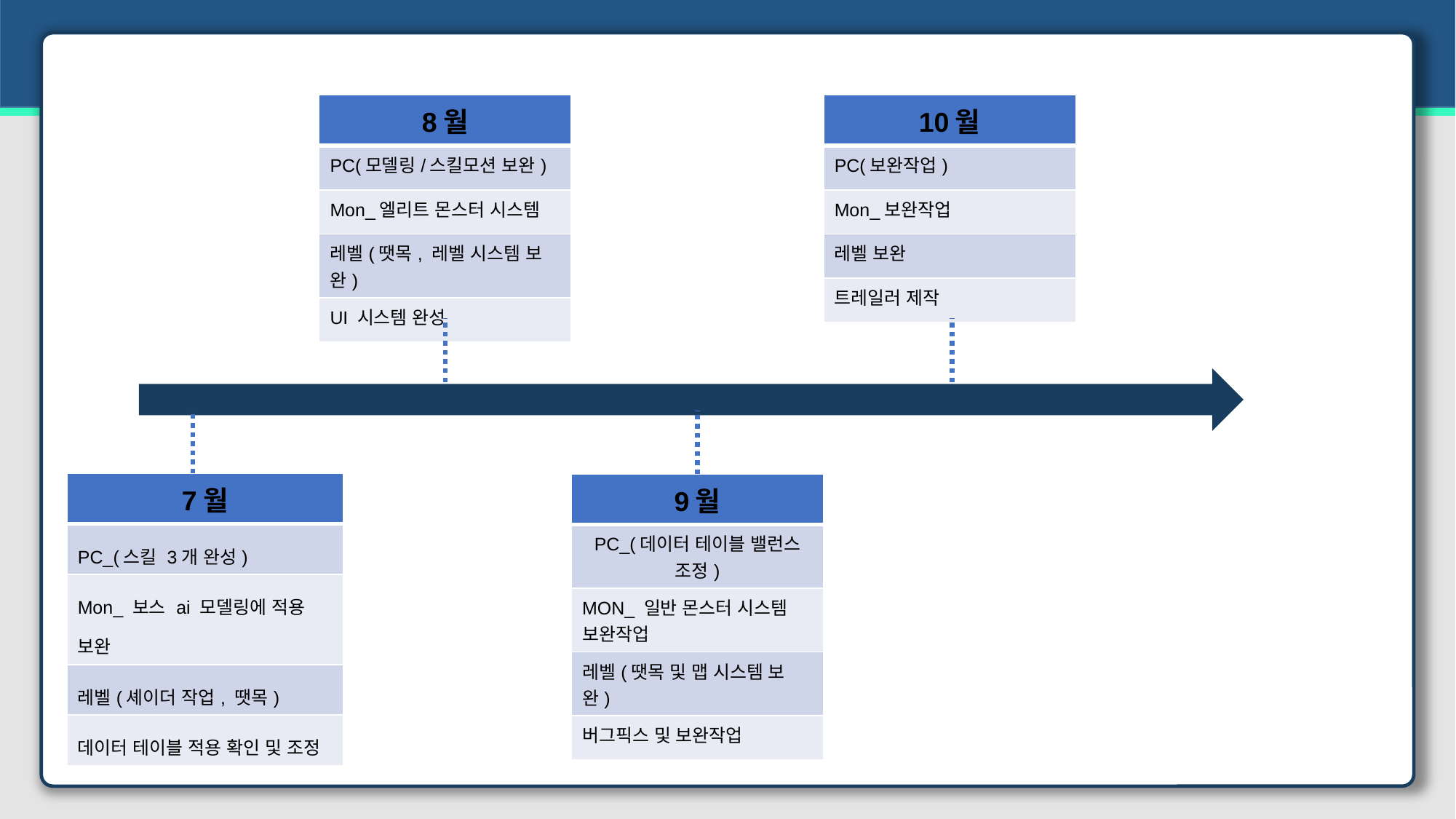

| 8월 |
| --- |
| PC(모델링/스킬모션 보완) |
| Mon\_엘리트 몬스터 시스템 |
| 레벨(땟목, 레벨 시스템 보완) |
| UI 시스템 완성 |
| 10월 |
| --- |
| PC(보완작업) |
| Mon\_보완작업 |
| 레벨 보완 |
| 트레일러 제작 |

| 7월 |
| --- |
| PC\_(스킬 3개 완성) |
| Mon\_ 보스 ai 모델링에 적용 보완 |
| 레벨(셰이더 작업, 땟목) |
| 데이터 테이블 적용 확인 및 조정 |
| 9월 |
| --- |
| PC\_(데이터 테이블 밸런스 조정) |
| MON\_ 일반 몬스터 시스템 보완작업 |
| 레벨(땟목 및 맵 시스템 보완) |
| 버그픽스 및 보완작업 |